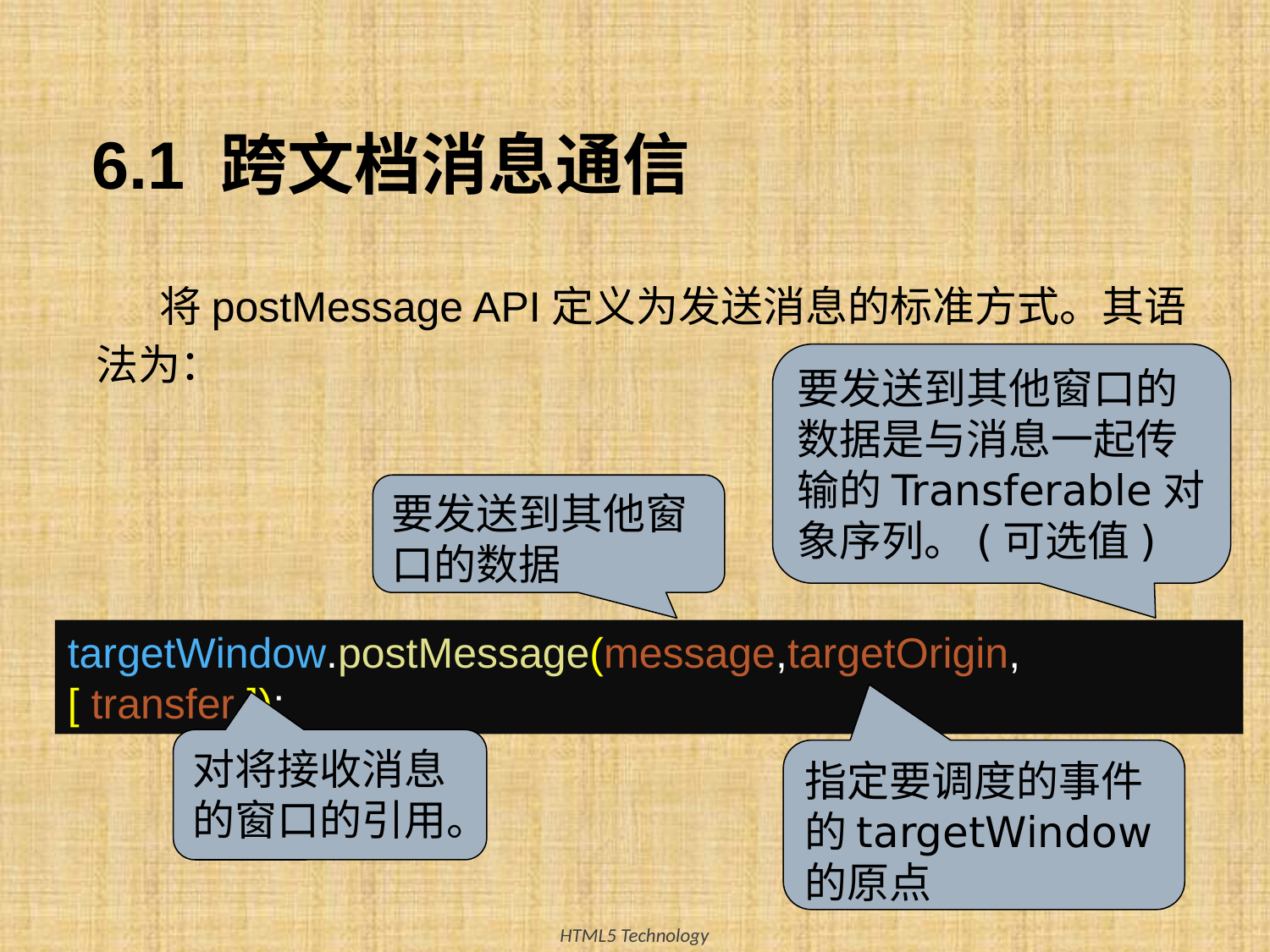

# 6.1 跨文档消息通信
将postMessage API定义为发送消息的标准方式。其语法为：
要发送到其他窗口的数据是与消息一起传输的Transferable对象序列。(可选值)
要发送到其他窗口的数据

targetWindow.postMessage(message,targetOrigin,[ transfer ]);
对将接收消息的窗口的引用。
指定要调度的事件的targetWindow的原点
5
HTML5 Technology